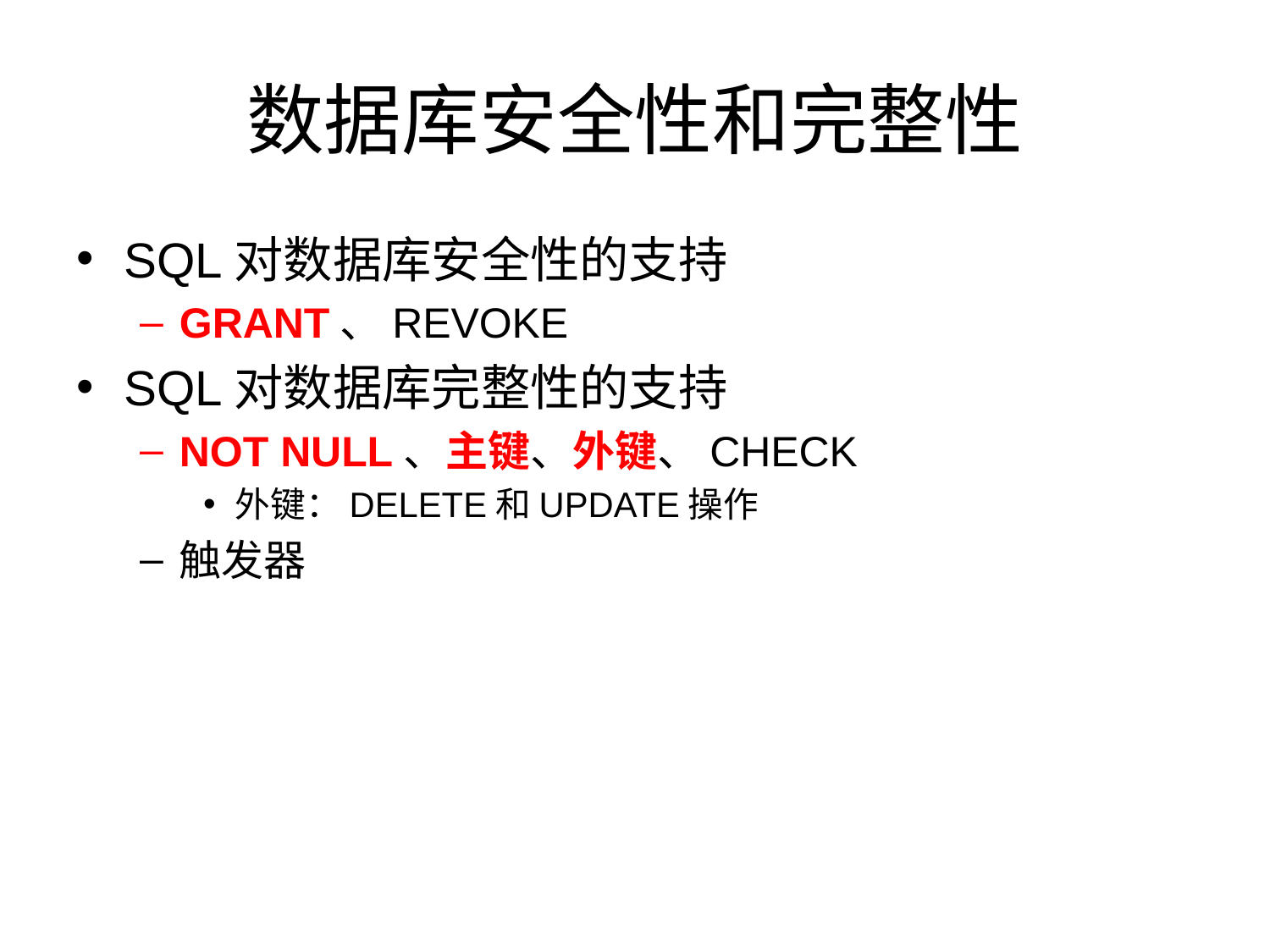

# 数据库安全性和完整性
SQL对数据库安全性的支持
GRANT、REVOKE
SQL对数据库完整性的支持
NOT NULL、主键、外键、CHECK
外键：DELETE和UPDATE操作
触发器